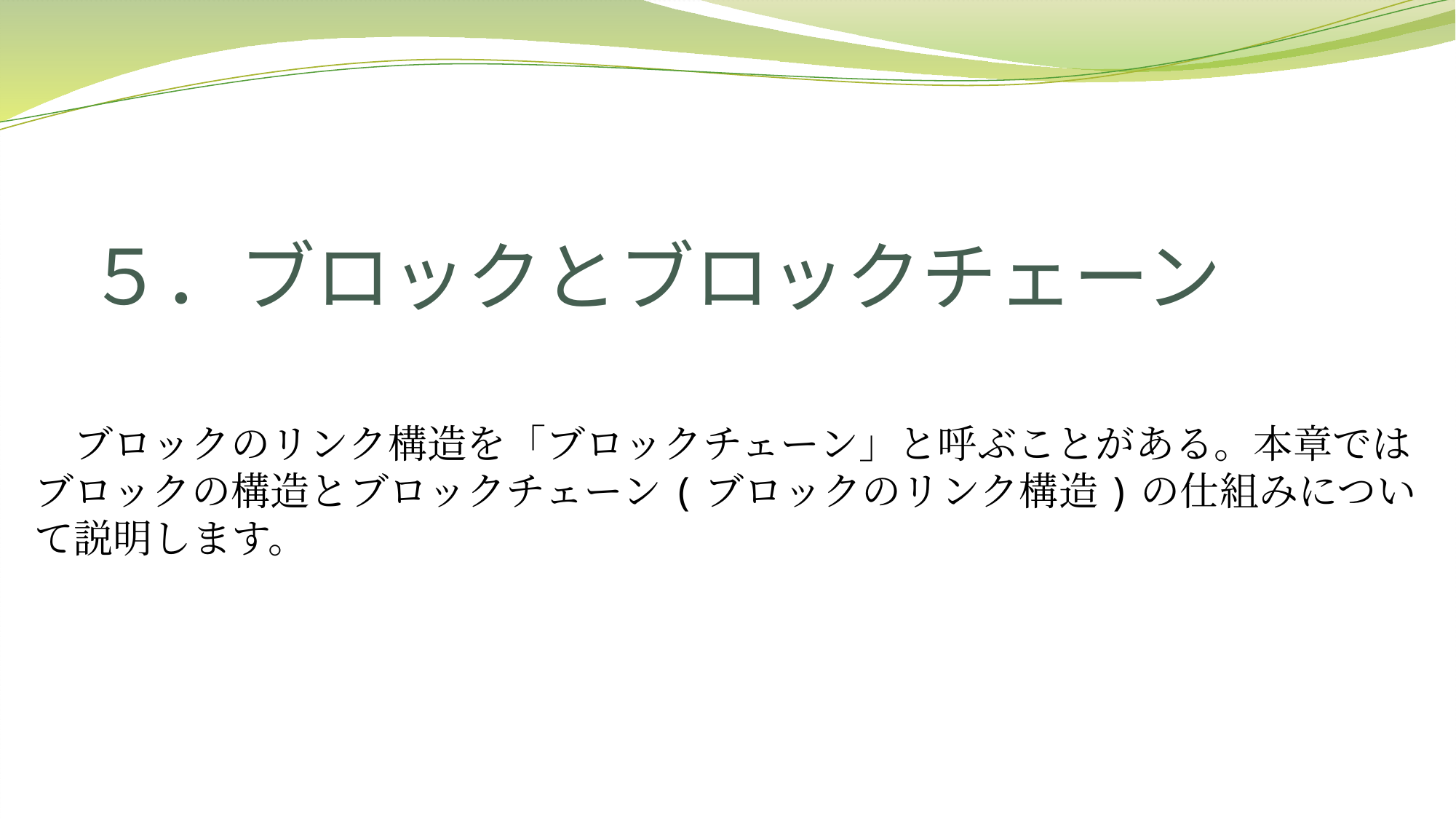

# ５．ブロックとブロックチェーン
　ブロックのリンク構造を「ブロックチェーン」と呼ぶことがある。本章ではブロックの構造とブロックチェーン(ブロックのリンク構造)の仕組みについて説明します。